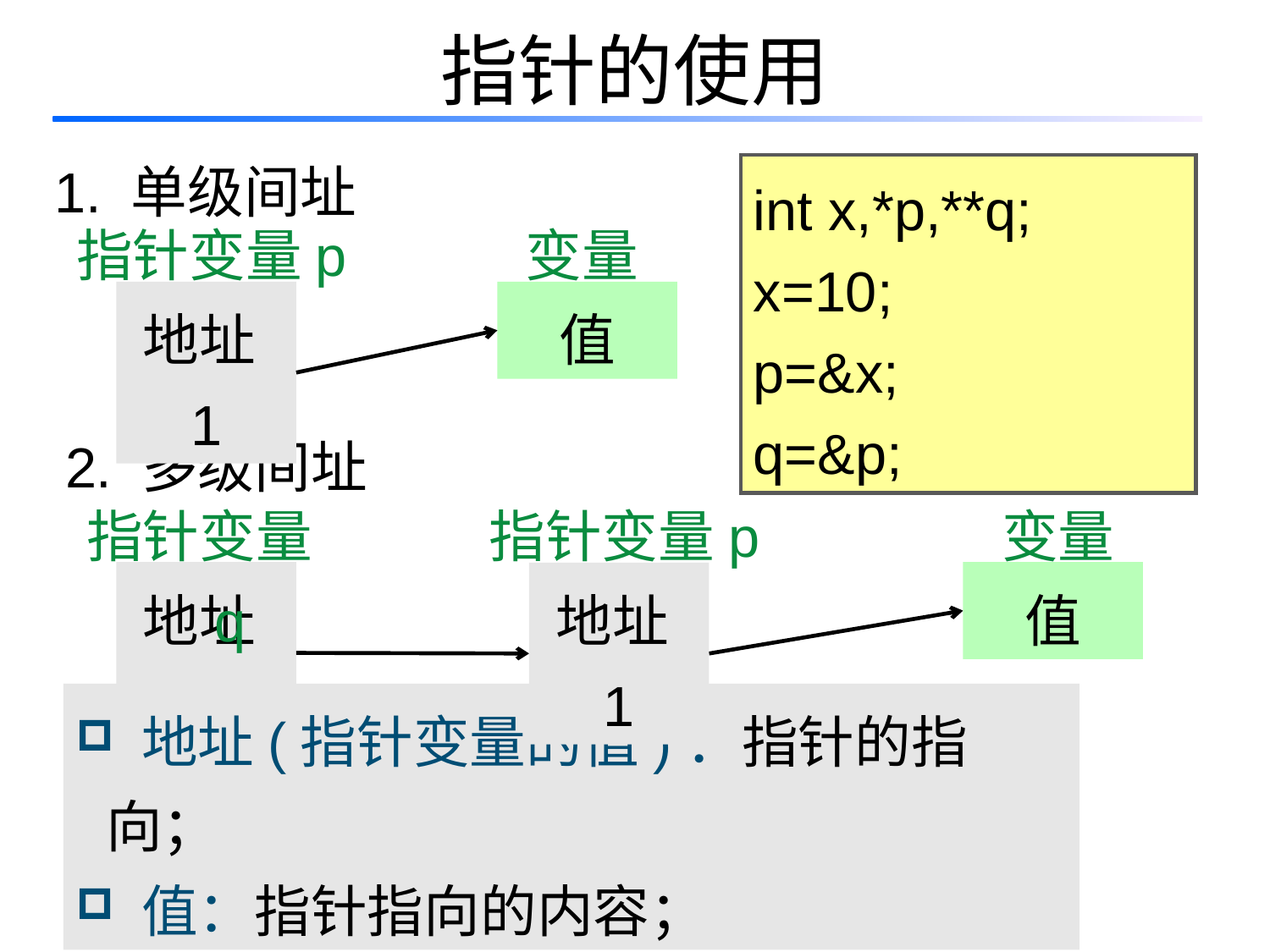

# 指针的使用

1. 单级间址
int x,*p,**q;
x=10;
p=&x;
q=&p;
指针变量p
变量
地址1
值
2. 多级间址
指针变量q
指针变量p
变量
地址2
值
地址1
 地址(指针变量的值)：指针的指向；
 值：指针指向的内容；